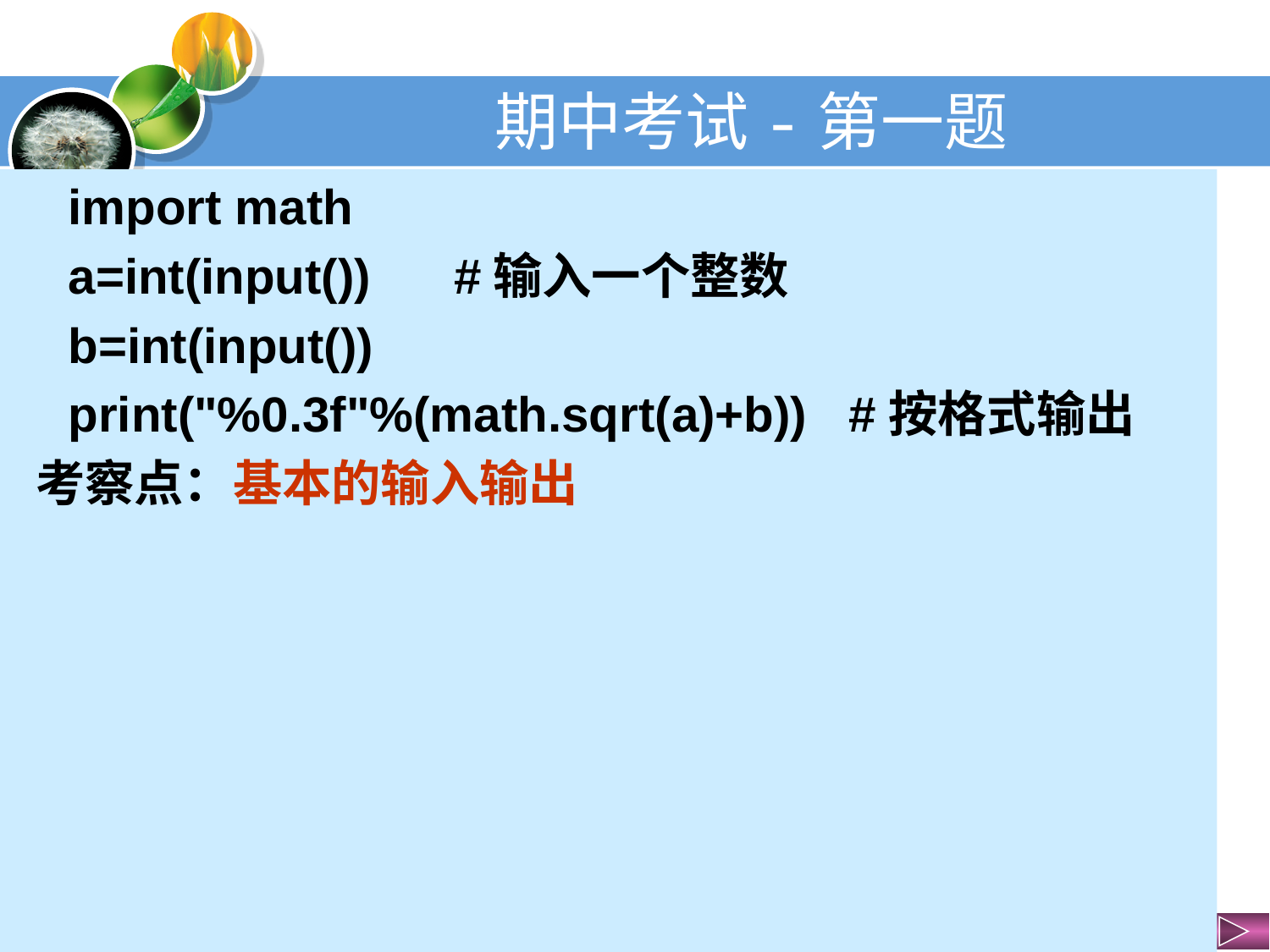

# 期中考试-第一题
import math
a=int(input())      #输入一个整数
b=int(input())
print("%0.3f"%(math.sqrt(a)+b))   #按格式输出
 考察点：基本的输入输出

93